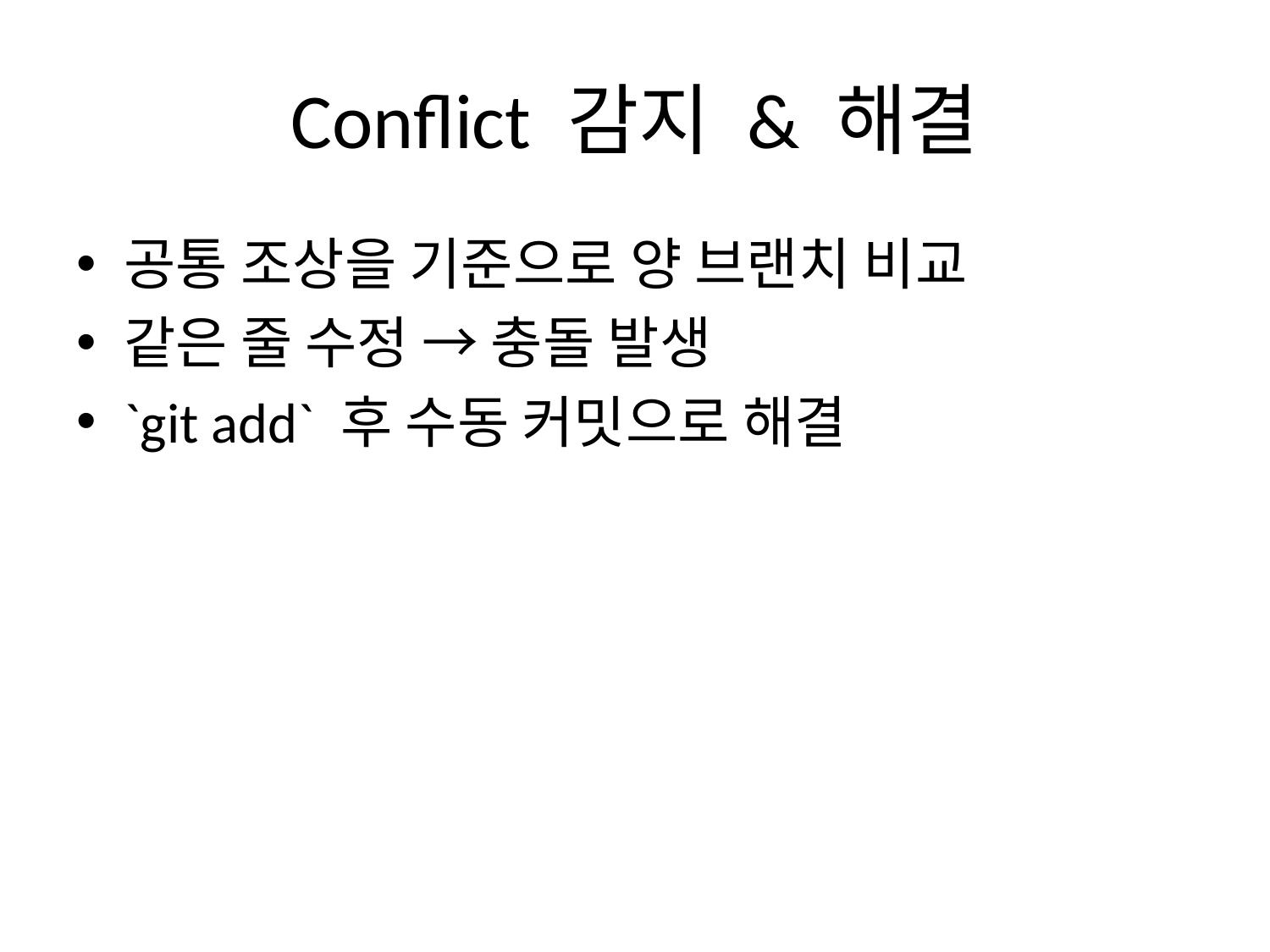

# Conflict 감지 & 해결
공통 조상을 기준으로 양 브랜치 비교
같은 줄 수정 → 충돌 발생
`git add` 후 수동 커밋으로 해결